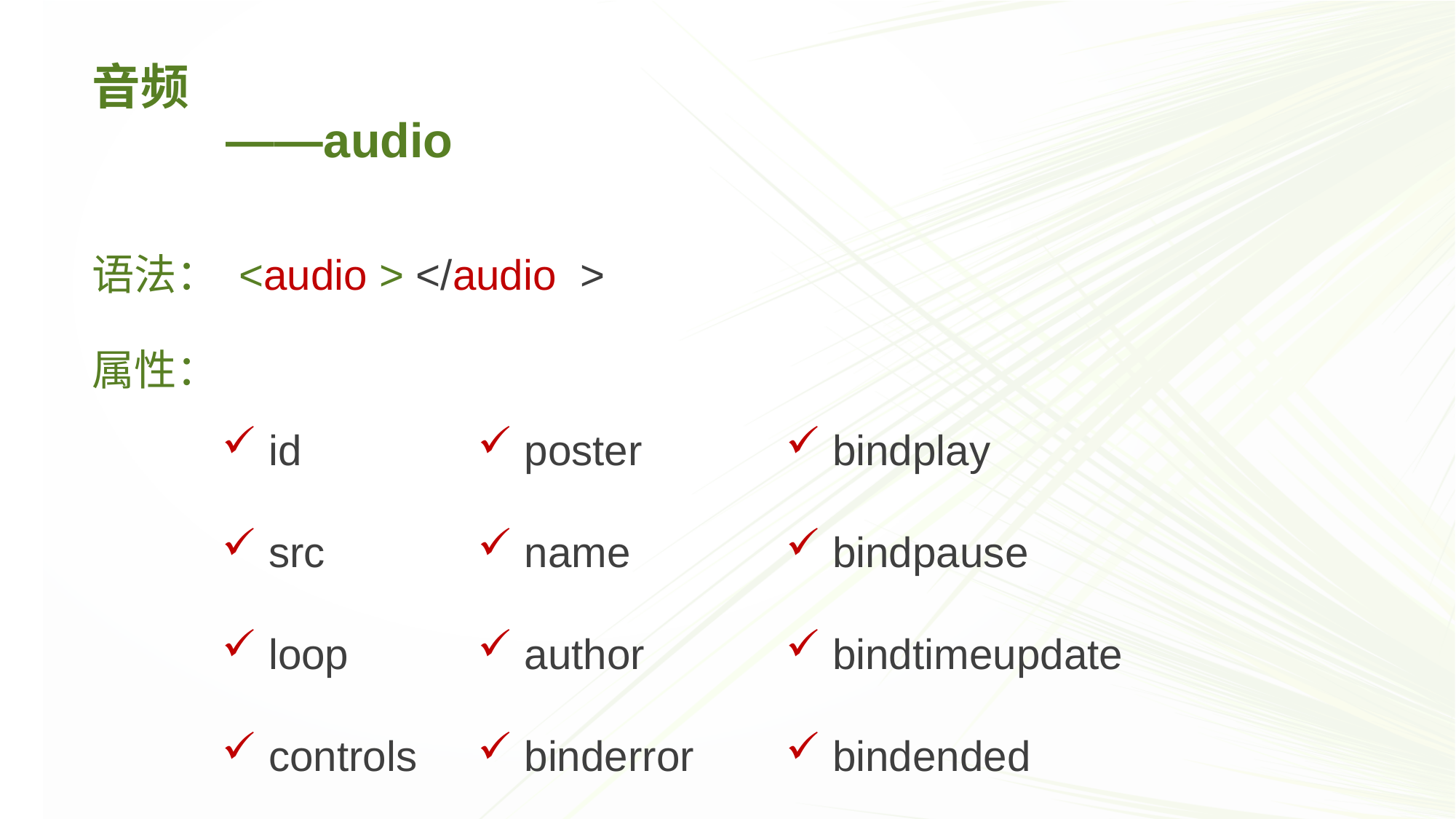

语法： <audio > </audio  >
音频
          ——audio
属性：

 bindplay
 bindpause
 bindtimeupdate
 bindended
 id
 src
 loop
 controls
 poster
 name
 author
 binderror